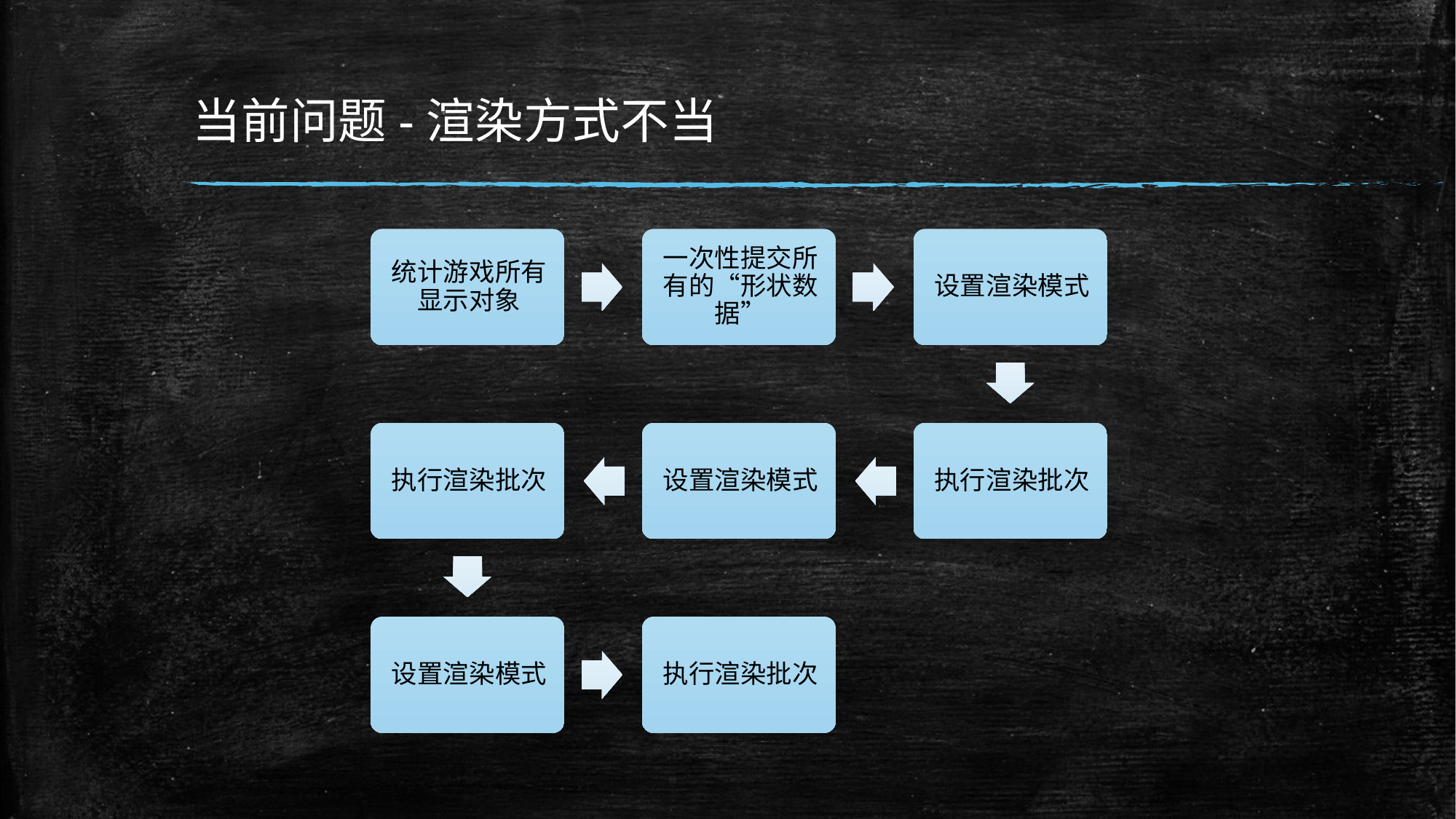

# 当前问题-渲染方式不当
统计游戏所有显示对象

一次性提交所有的“形状数据”

设置渲染模式

执行渲染批次

设置渲染模式

执行渲染批次

设置渲染模式

执行渲染批次